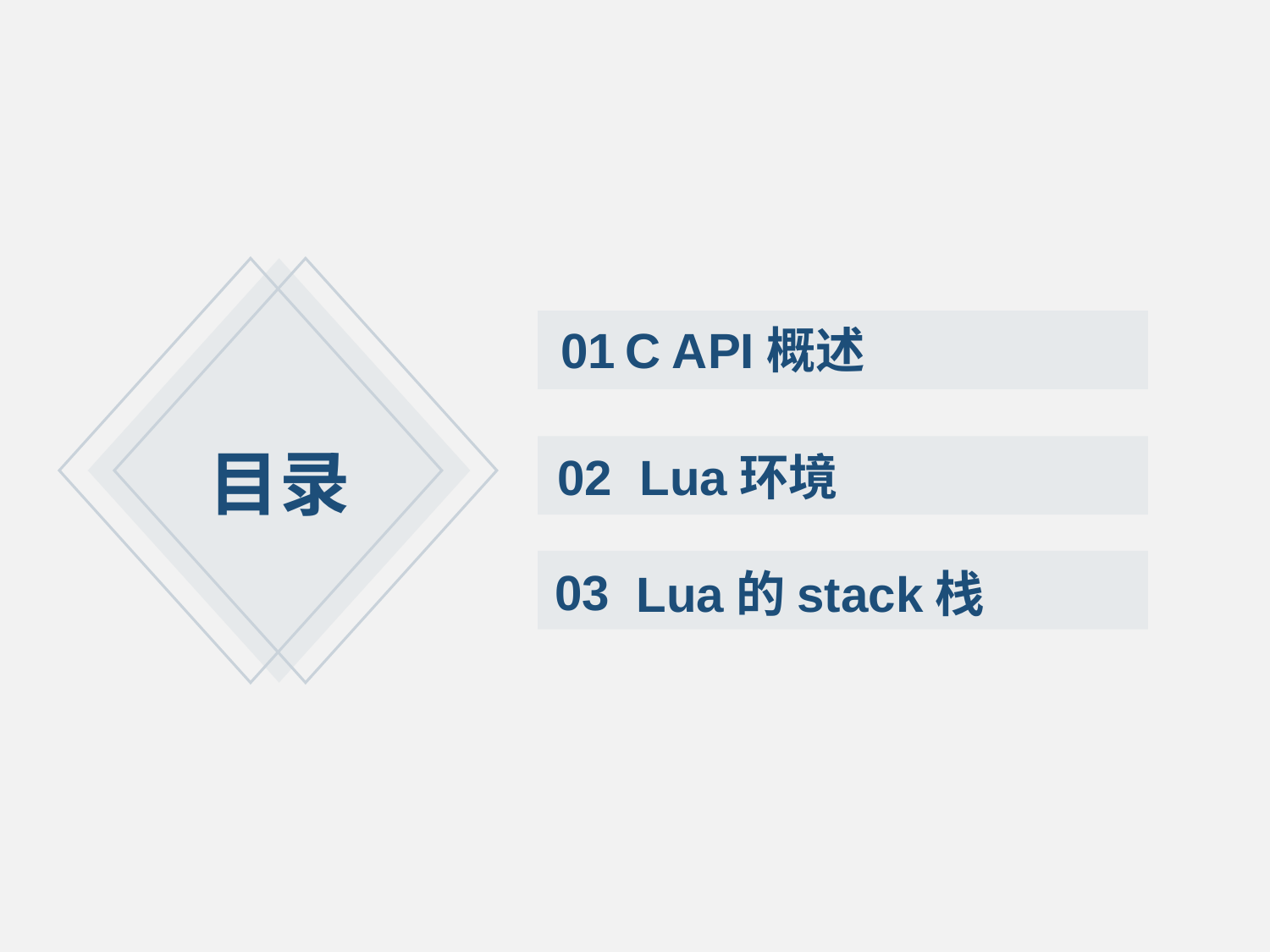

目录

 C API概述
01

02  Lua环境

  Lua的stack栈
03